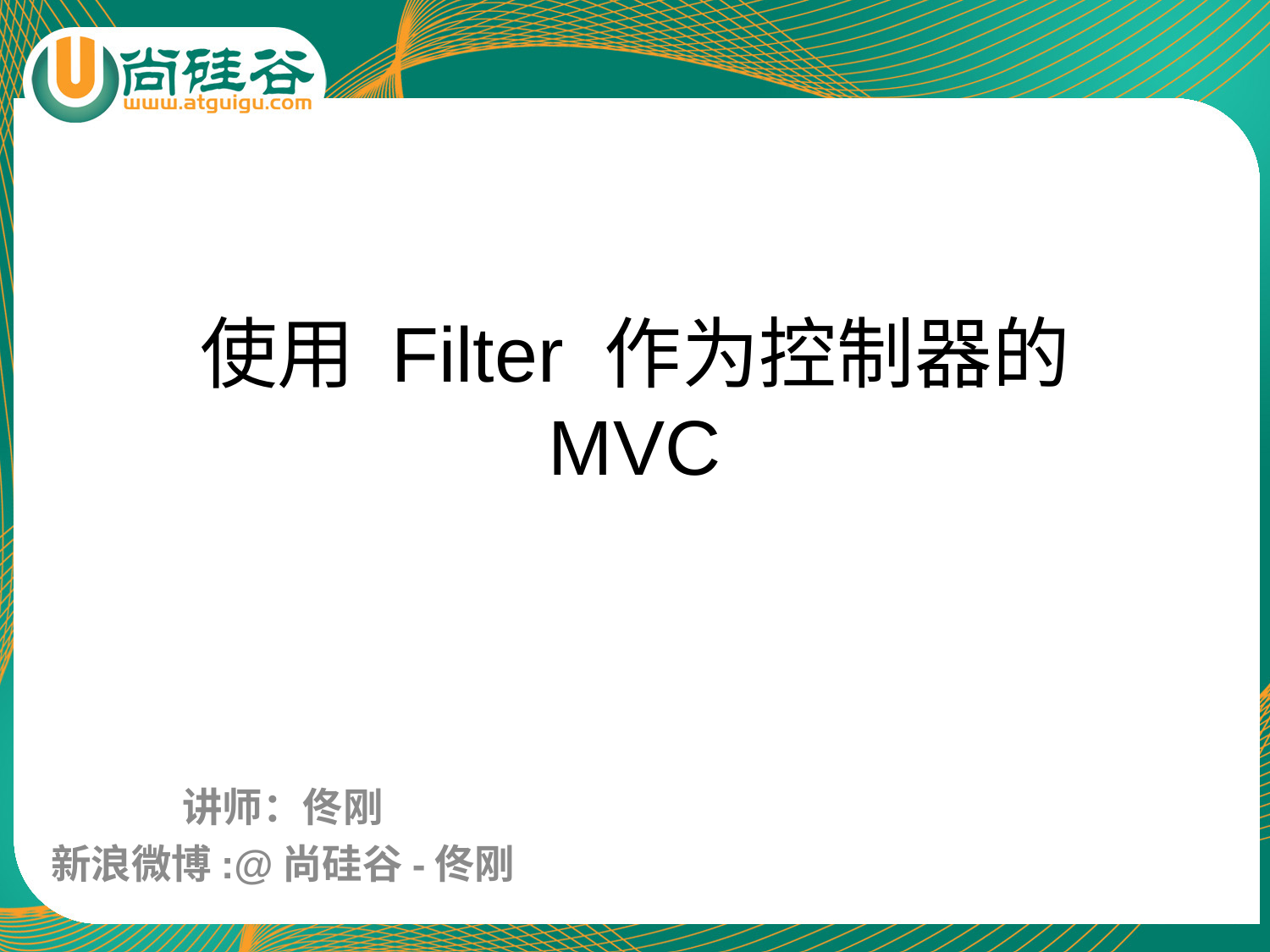

# 使用 Filter 作为控制器的 MVC
讲师：佟刚
新浪微博:@尚硅谷-佟刚